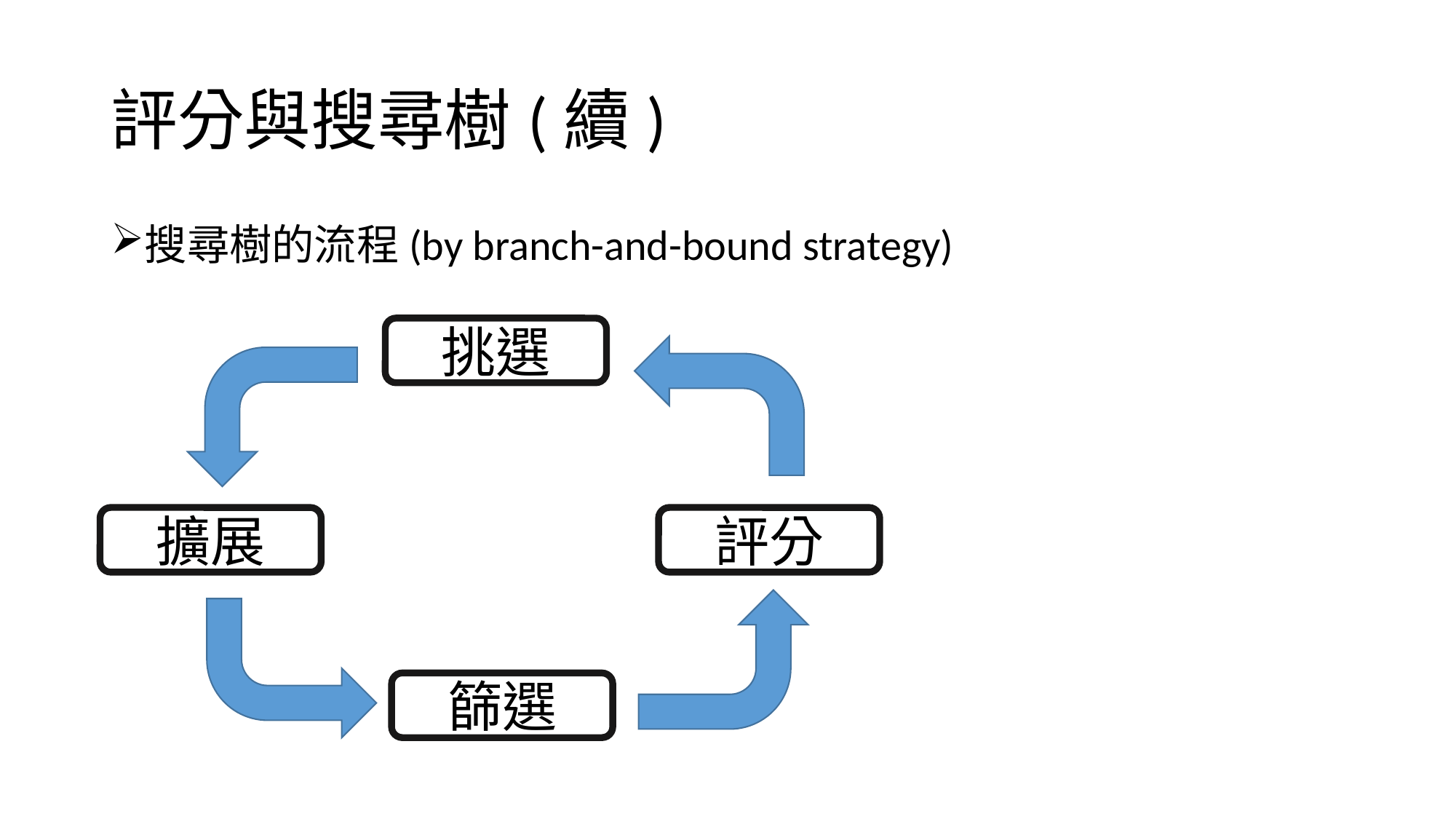

# 評分與搜尋樹(續)
搜尋樹的流程(by branch-and-bound strategy)

挑選

擴展
評分

篩選